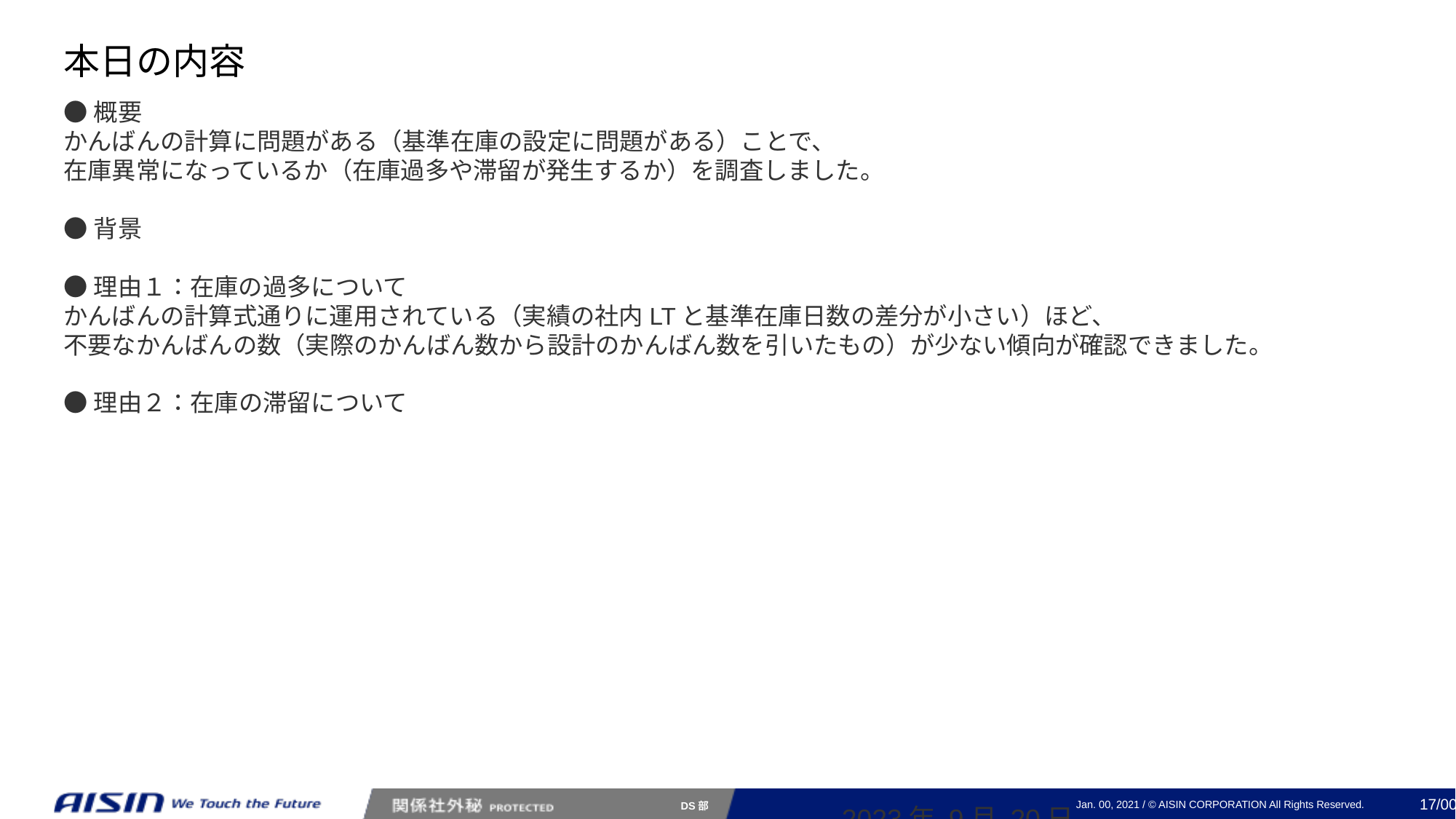

本日の内容
●概要
かんばんの計算に問題がある（基準在庫の設定に問題がある）ことで、
在庫異常になっているか（在庫過多や滞留が発生するか）を調査しました。

●背景

●理由１：在庫の過多について
かんばんの計算式通りに運用されている（実績の社内LTと基準在庫日数の差分が小さい）ほど、　　　　　　　　　　　不要なかんばんの数（実際のかんばん数から設計のかんばん数を引いたもの）が少ない傾向が確認できました。

●理由２：在庫の滞留について

2023年 9月 20日